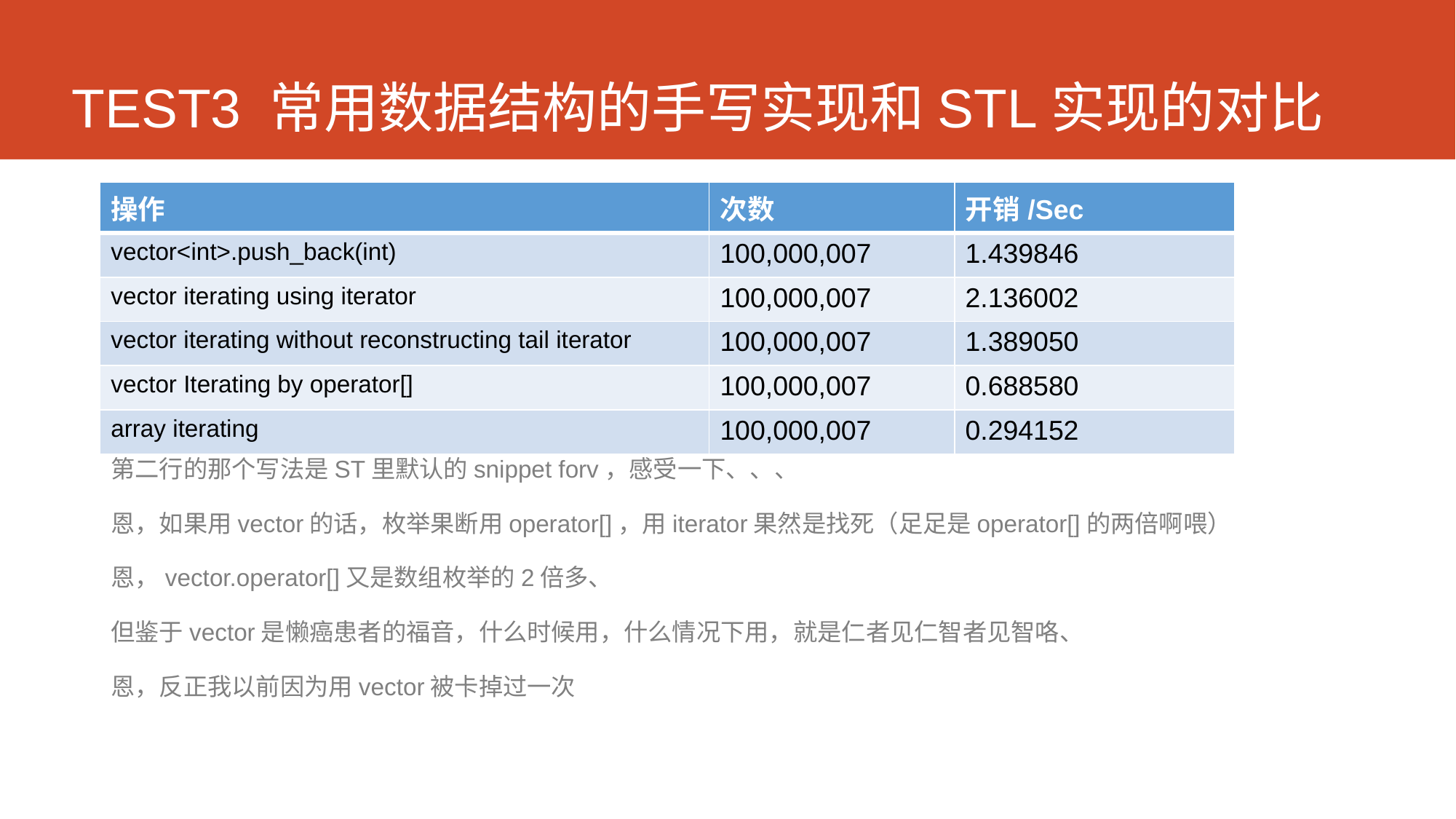

# TEST3 常用数据结构的手写实现和STL实现的对比
| 操作 | 次数 | 开销/Sec |
| --- | --- | --- |
| vector<int>.push\_back(int) | 100,000,007 | 1.439846 |
| vector iterating using iterator | 100,000,007 | 2.136002 |
| vector iterating without reconstructing tail iterator | 100,000,007 | 1.389050 |
| vector Iterating by operator[] | 100,000,007 | 0.688580 |
| array iterating | 100,000,007 | 0.294152 |
第二行的那个写法是ST里默认的snippet forv，感受一下、、、
恩，如果用vector的话，枚举果断用operator[]，用iterator果然是找死（足足是operator[]的两倍啊喂）
恩，vector.operator[]又是数组枚举的2倍多、
但鉴于vector是懒癌患者的福音，什么时候用，什么情况下用，就是仁者见仁智者见智咯、
恩，反正我以前因为用vector被卡掉过一次